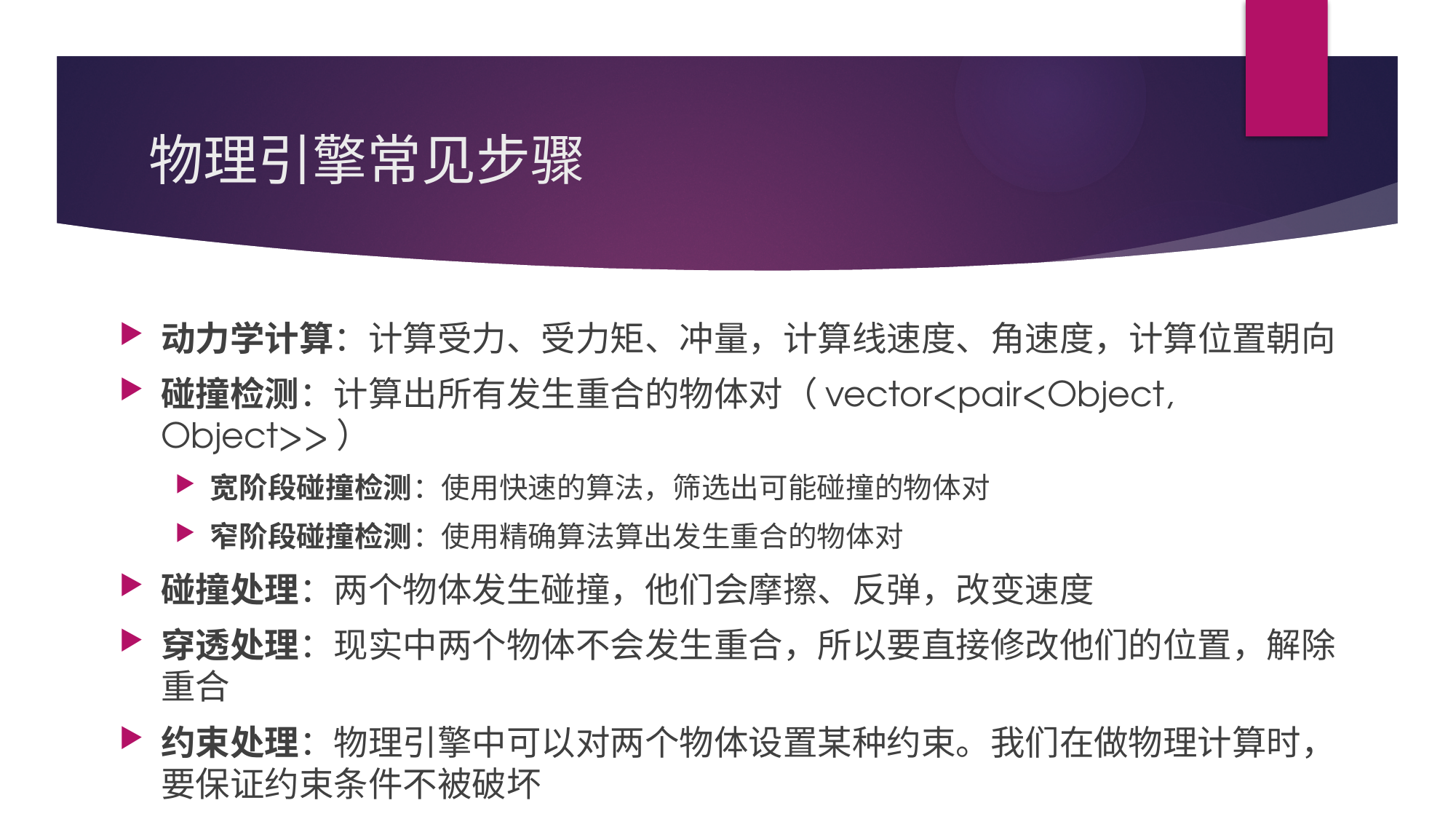

# 物理引擎常见步骤
动力学计算：计算受力、受力矩、冲量，计算线速度、角速度，计算位置朝向
碰撞检测：计算出所有发生重合的物体对（vector<pair<Object, Object>>）
宽阶段碰撞检测：使用快速的算法，筛选出可能碰撞的物体对
窄阶段碰撞检测：使用精确算法算出发生重合的物体对
碰撞处理：两个物体发生碰撞，他们会摩擦、反弹，改变速度
穿透处理：现实中两个物体不会发生重合，所以要直接修改他们的位置，解除重合
约束处理：物理引擎中可以对两个物体设置某种约束。我们在做物理计算时，要保证约束条件不被破坏